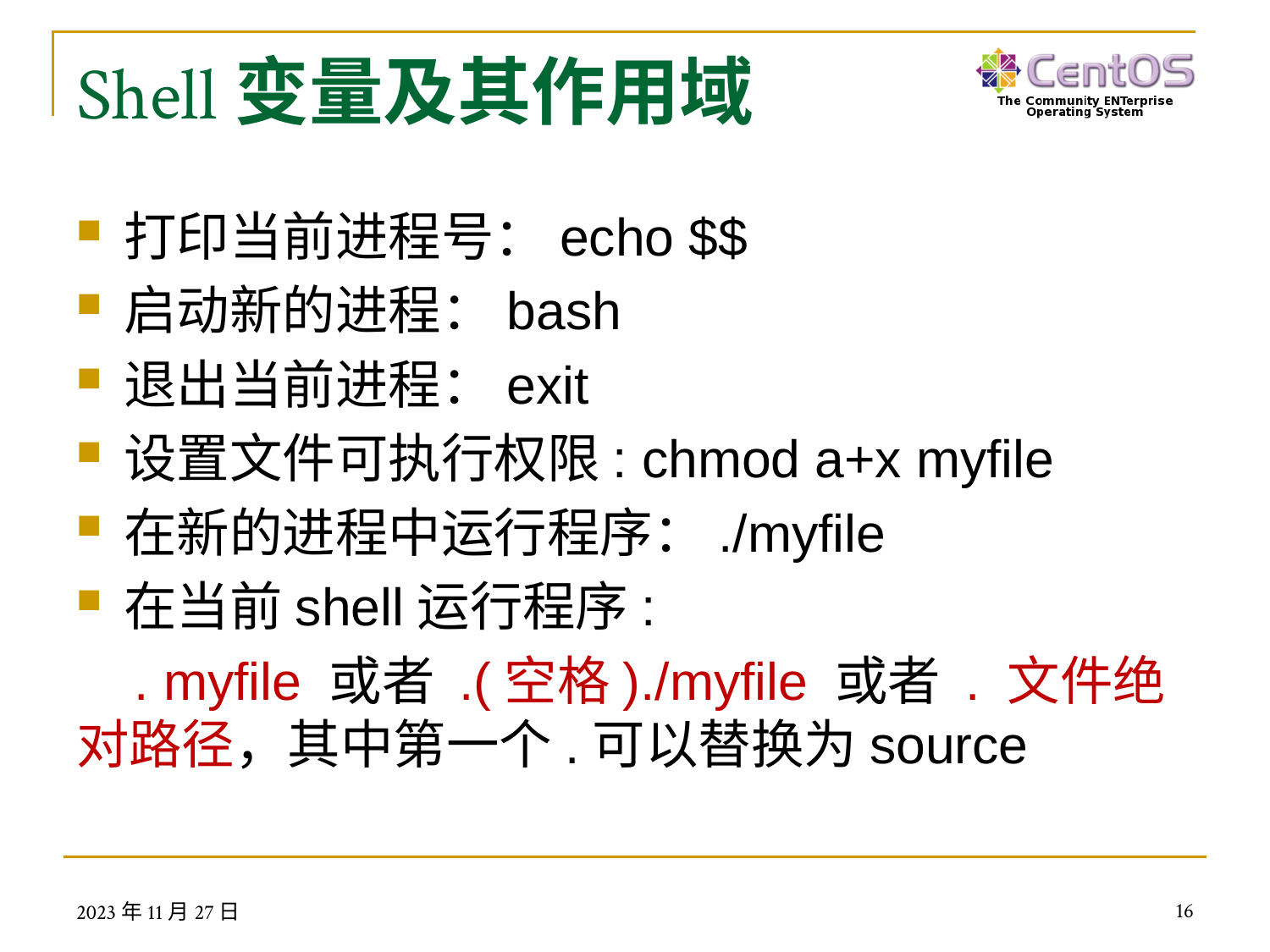

# Shell变量及其作用域
打印当前进程号：echo $$
启动新的进程：bash
退出当前进程：exit
设置文件可执行权限: chmod a+x myfile
在新的进程中运行程序：./myfile
在当前shell运行程序:
    . myfile 或者 .(空格)./myfile 或者 . 文件绝对路径，其中第一个.可以替换为source
16
2023年11月27日